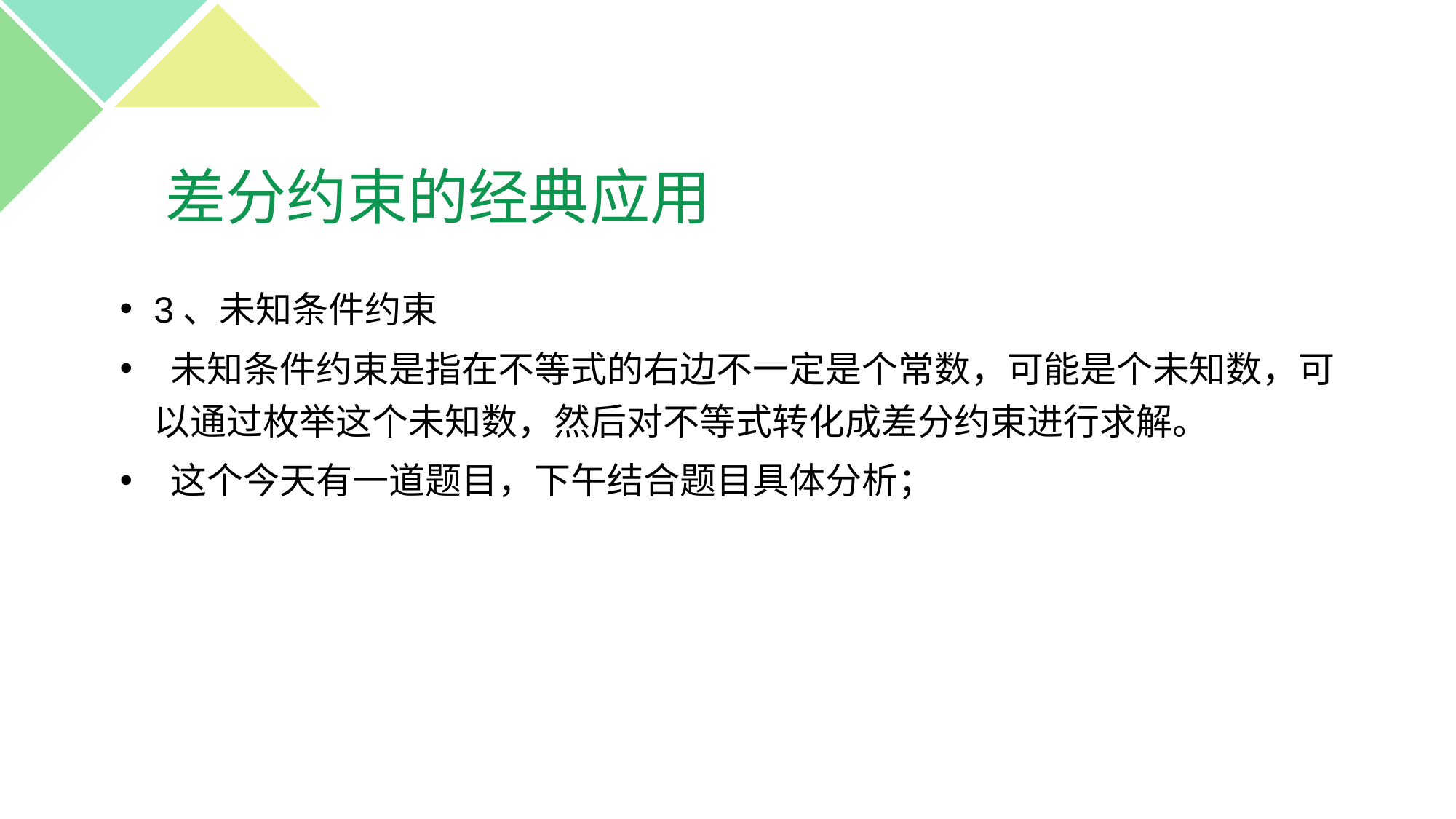

# 差分约束的经典应用
3、未知条件约束
 未知条件约束是指在不等式的右边不一定是个常数，可能是个未知数，可以通过枚举这个未知数，然后对不等式转化成差分约束进行求解。
 这个今天有一道题目，下午结合题目具体分析；